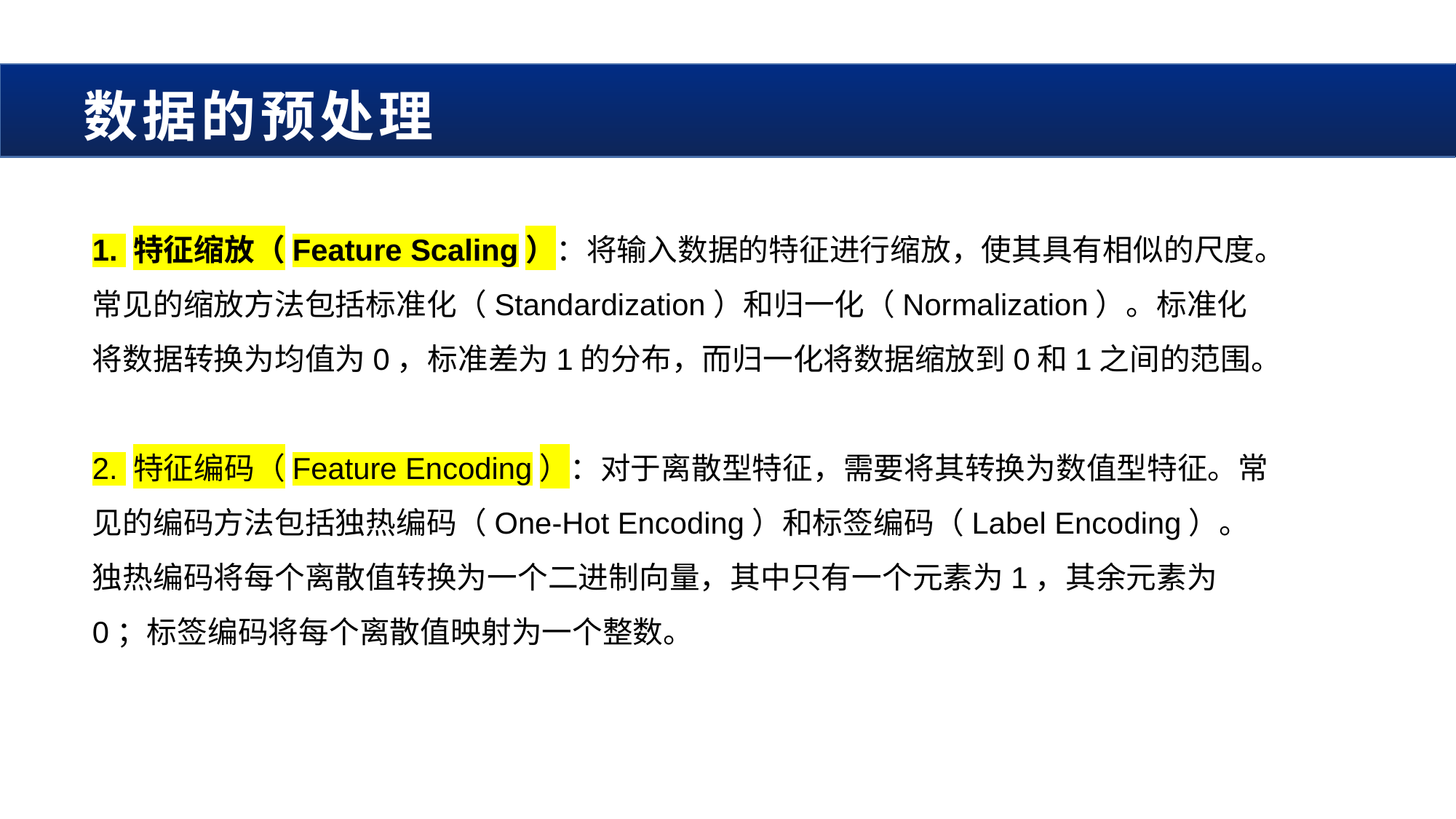

# 数据的预处理
1. 特征缩放（Feature Scaling）：将输入数据的特征进行缩放，使其具有相似的尺度。常见的缩放方法包括标准化（Standardization）和归一化（Normalization）。标准化将数据转换为均值为0，标准差为1的分布，而归一化将数据缩放到0和1之间的范围。
2. 特征编码（Feature Encoding）：对于离散型特征，需要将其转换为数值型特征。常见的编码方法包括独热编码（One-Hot Encoding）和标签编码（Label Encoding）。独热编码将每个离散值转换为一个二进制向量，其中只有一个元素为1，其余元素为0；标签编码将每个离散值映射为一个整数。